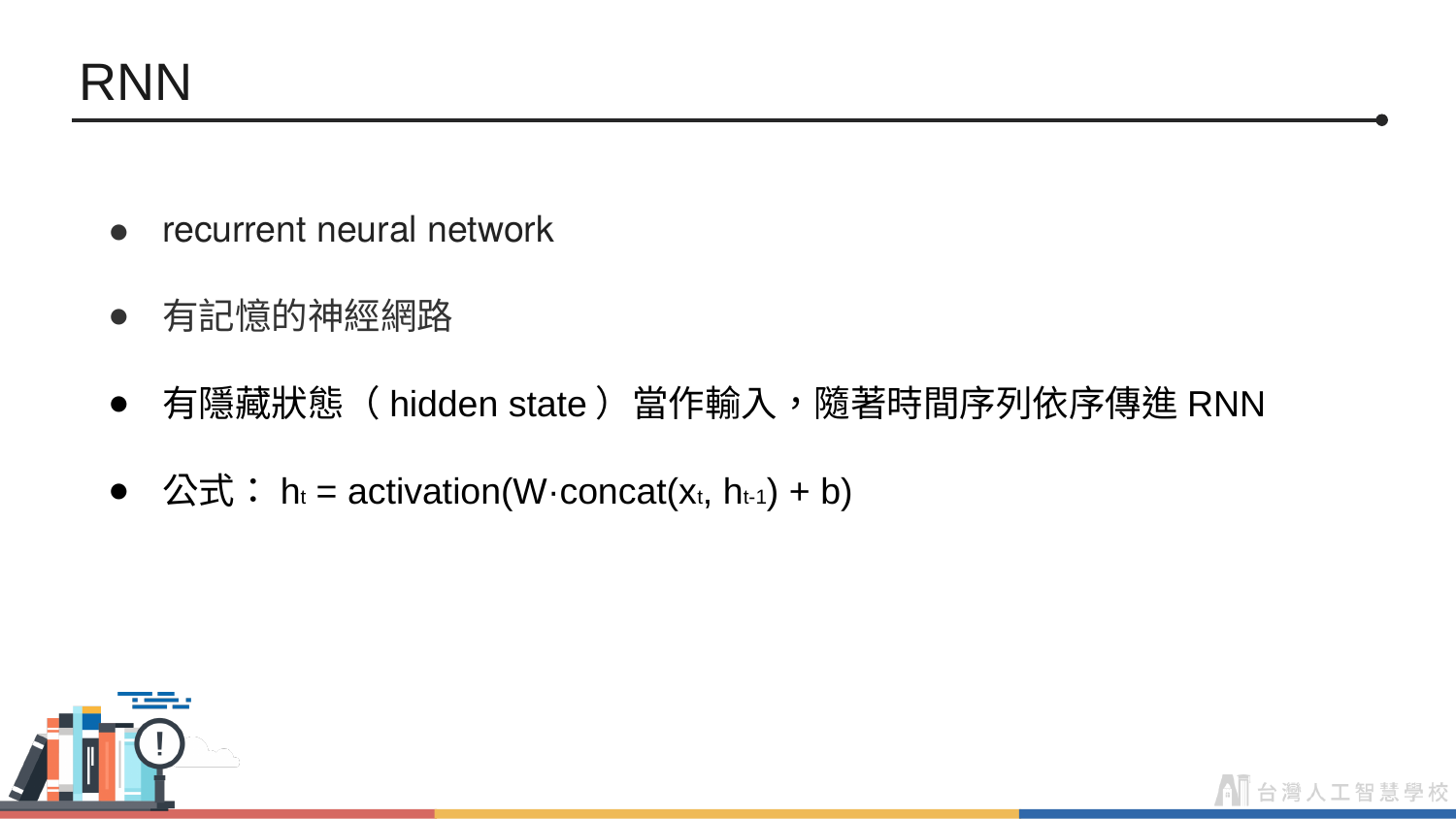

# RNN
recurrent neural network

有記憶的神經網路

有隱藏狀態（hidden state）當作輸入，隨著時間序列依序傳進RNN

公式：ht = activation(W·concat(xt, ht-1) + b)